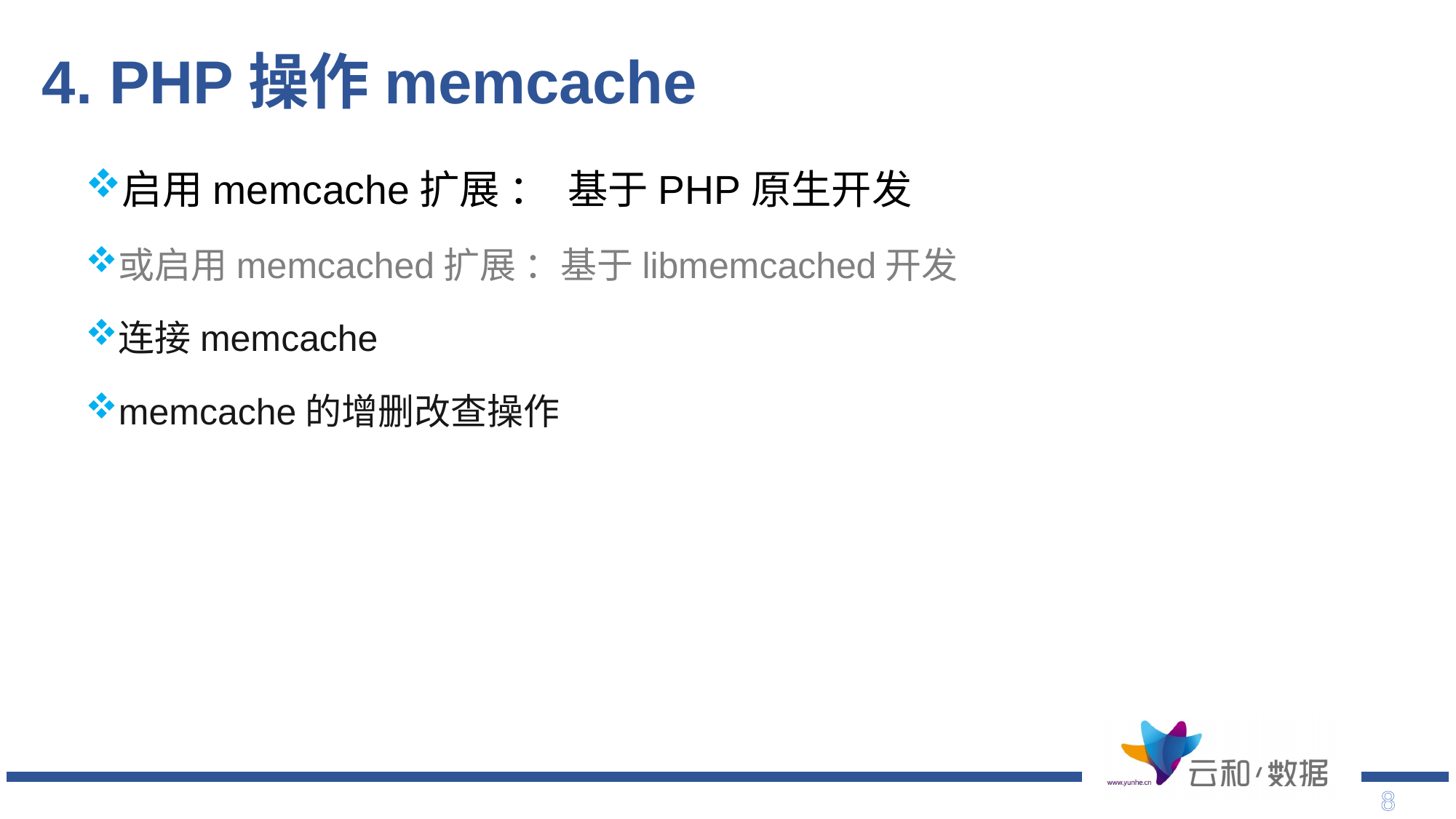

# 4. PHP操作memcache
启用memcache扩展 ：  基于PHP原生开发
或启用memcached扩展 ：基于libmemcached开发
连接memcache
memcache的增删改查操作